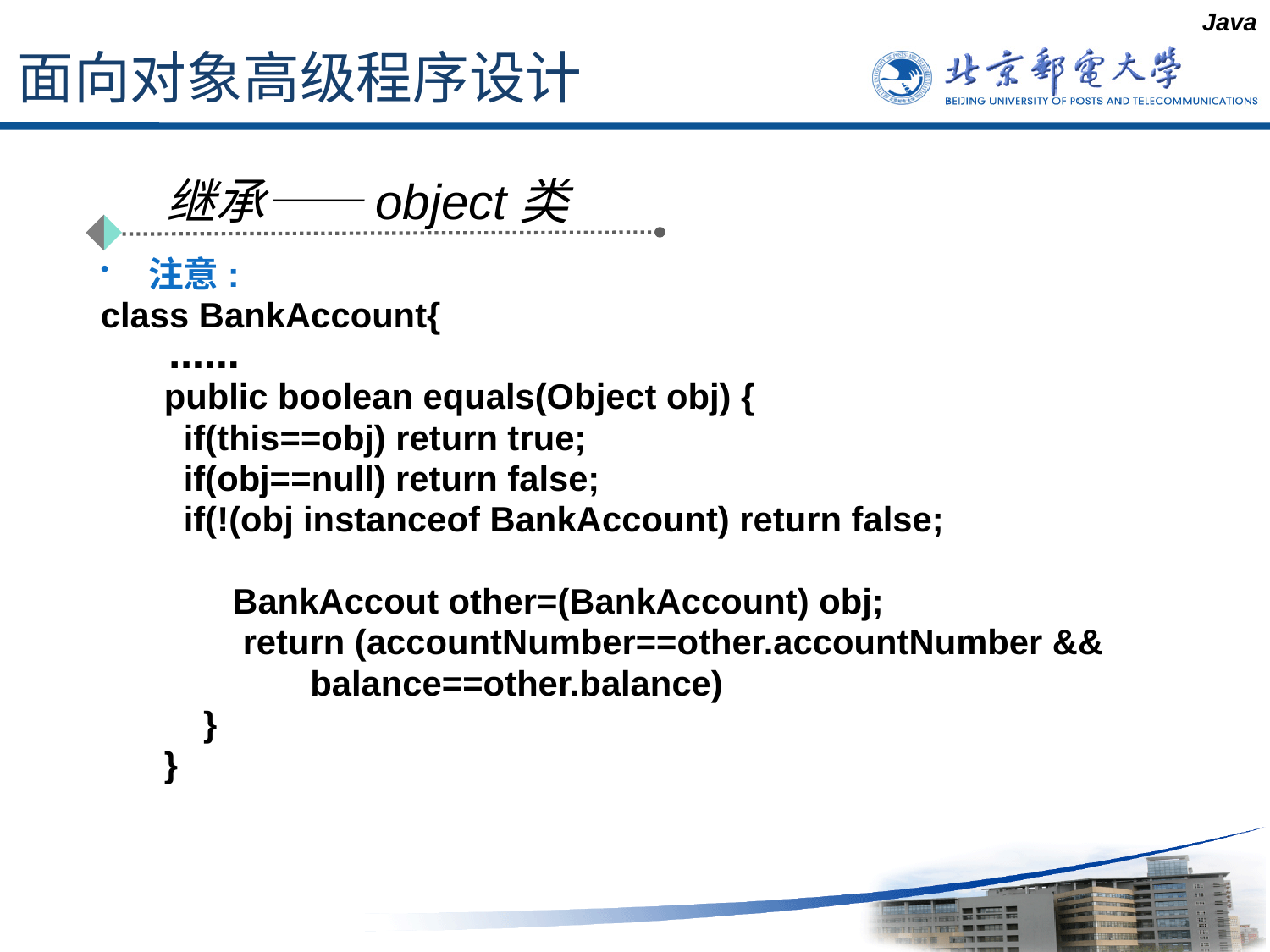

Java
# 面向对象高级程序设计

继承——object类

注意:
class BankAccount{
       ……
public boolean equals(Object obj) {
  if(this==obj) return true;
  if(obj==null) return false;
  if(!(obj instanceof BankAccount) return false;

       BankAccout other=(BankAccount) obj;
	    return (accountNumber==other.accountNumber &&
               balance==other.balance)
    }
}